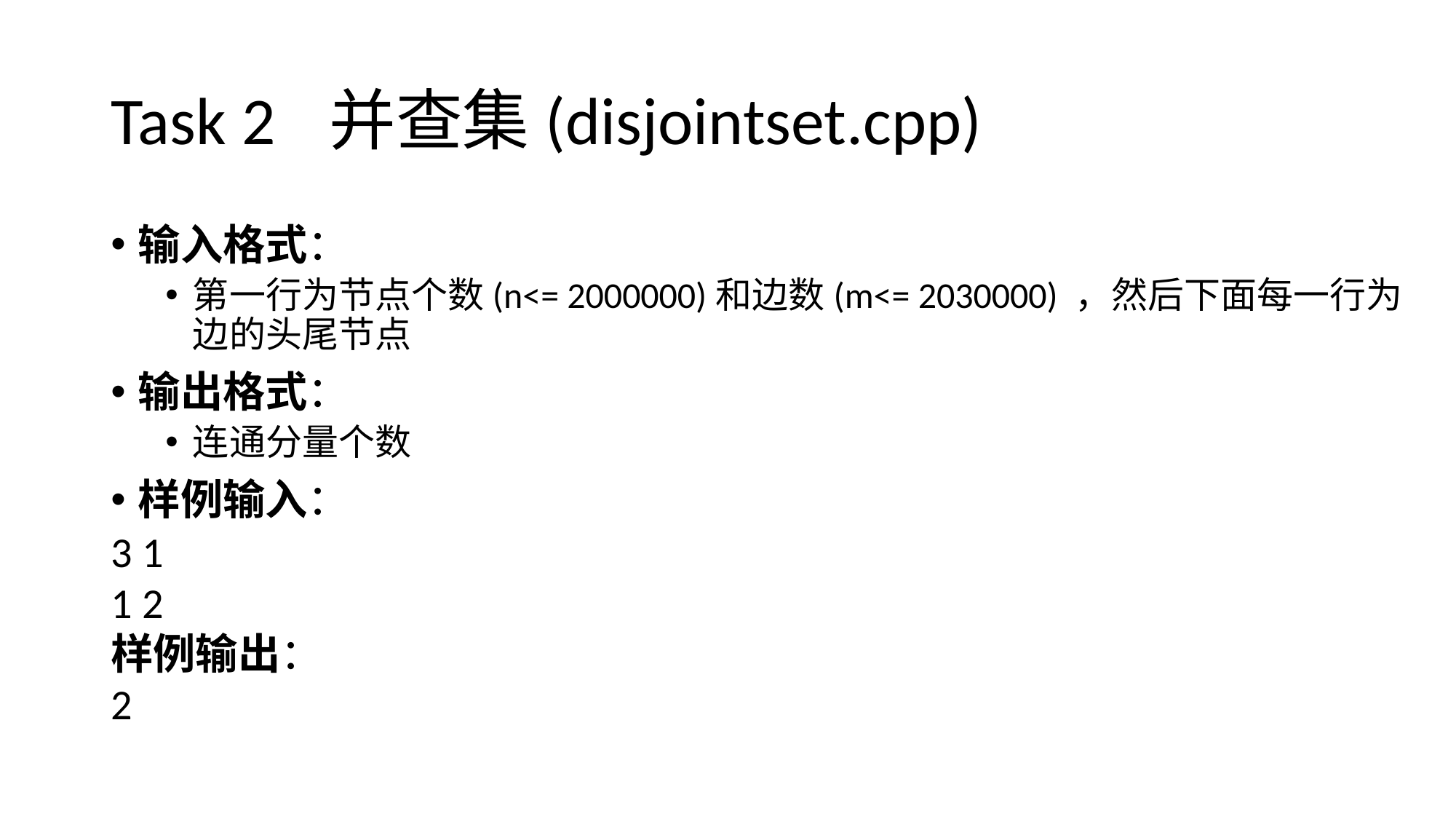

# Task 2	并查集(disjointset.cpp)
输入格式：
第一行为节点个数(n<= 2000000)和边数(m<= 2030000) ，然后下面每一行为边的头尾节点
输出格式：
连通分量个数
样例输入：
3 1
1 2
样例输出：
2